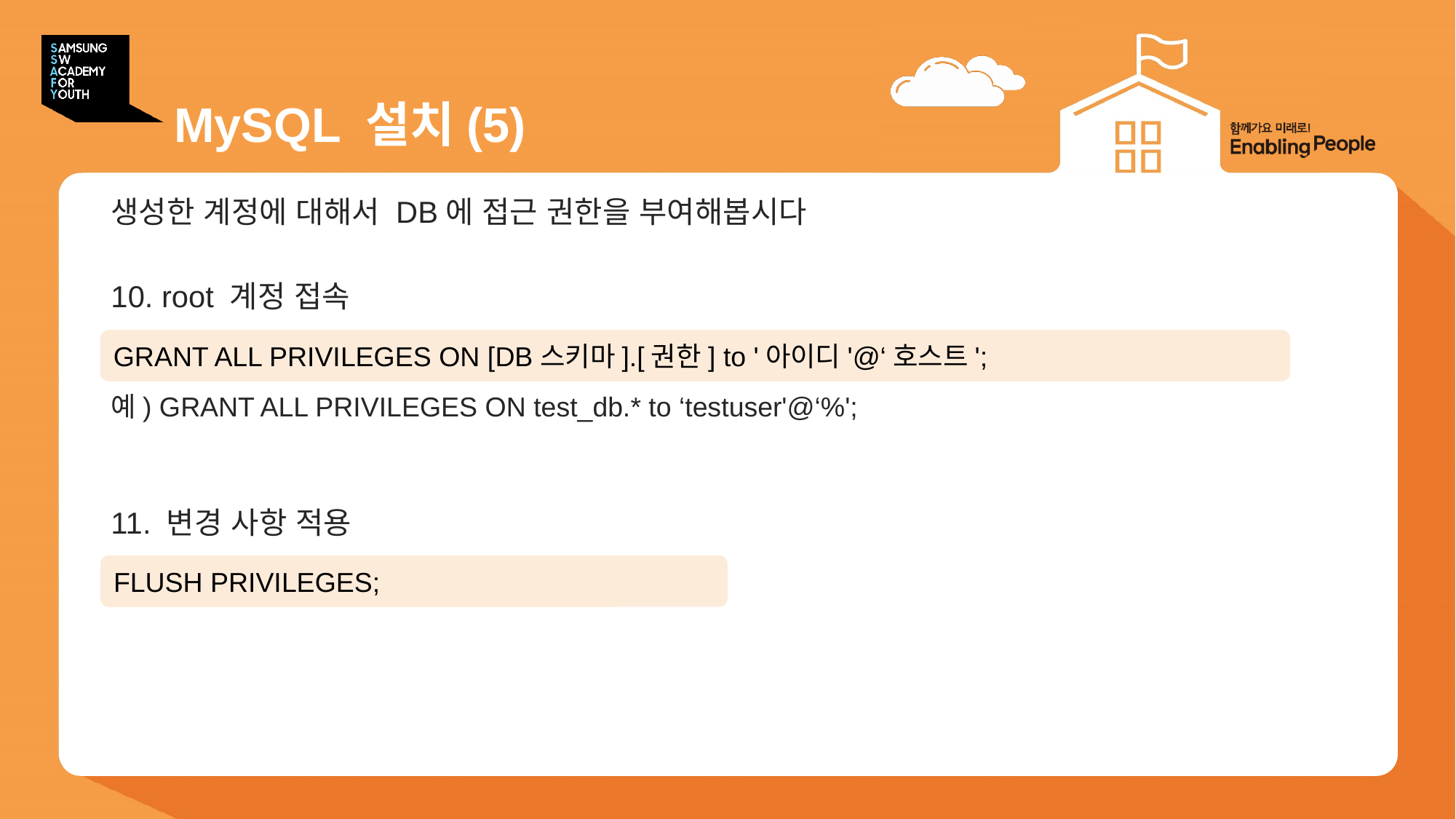

# MySQL 설치(5)
생성한 계정에 대해서 DB에 접근 권한을 부여해봅시다
10. root 계정 접속
GRANT ALL PRIVILEGES ON [DB스키마].[권한] to '아이디'@‘호스트';
예) GRANT ALL PRIVILEGES ON test_db.* to ‘testuser'@‘%';
11. 변경 사항 적용
FLUSH PRIVILEGES;